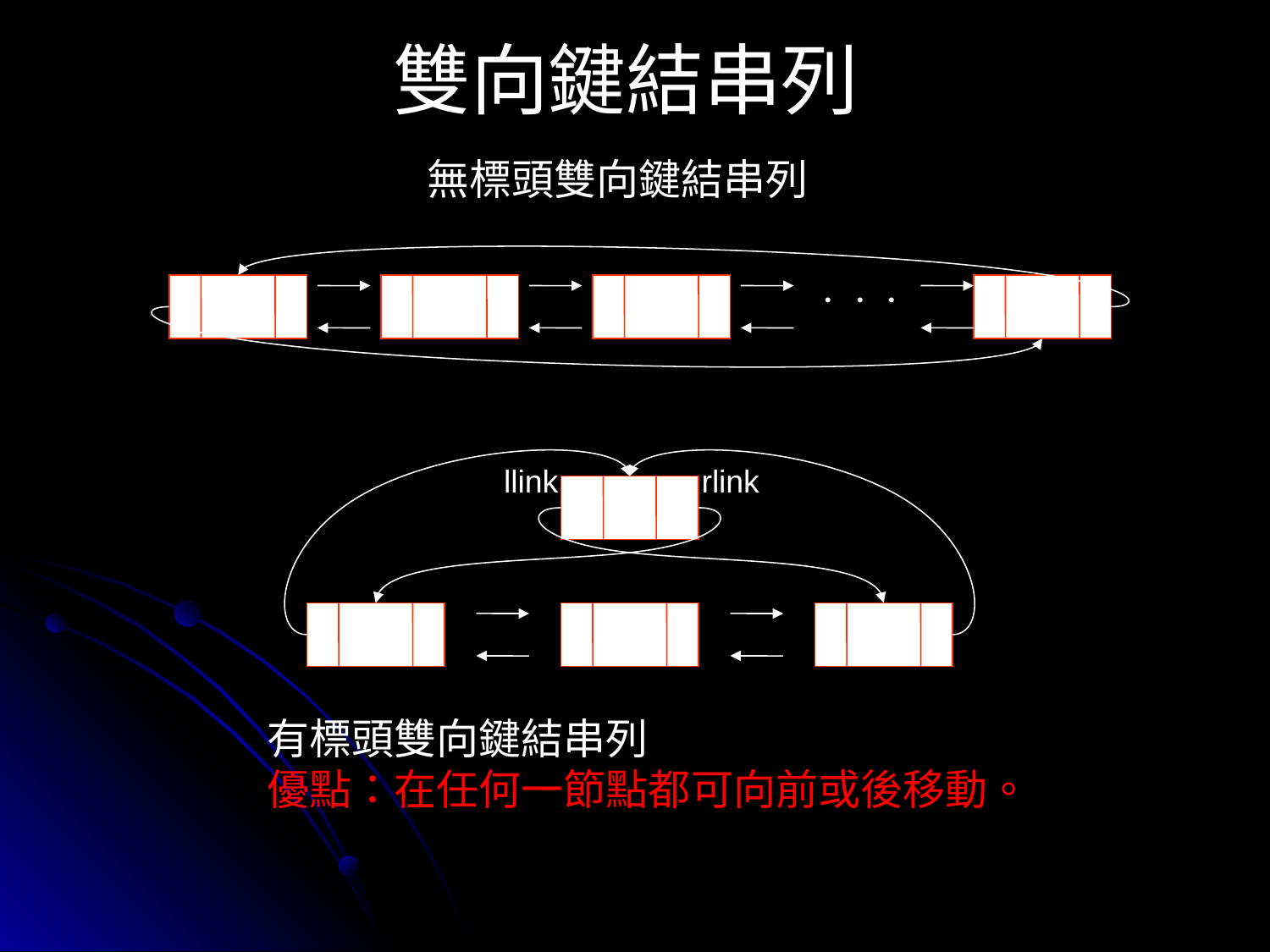

# 雙向鍵結串列
無標頭雙向鍵結串列

．．．

llink
rlink

有標頭雙向鍵結串列
優點：在任何一節點都可向前或後移動。